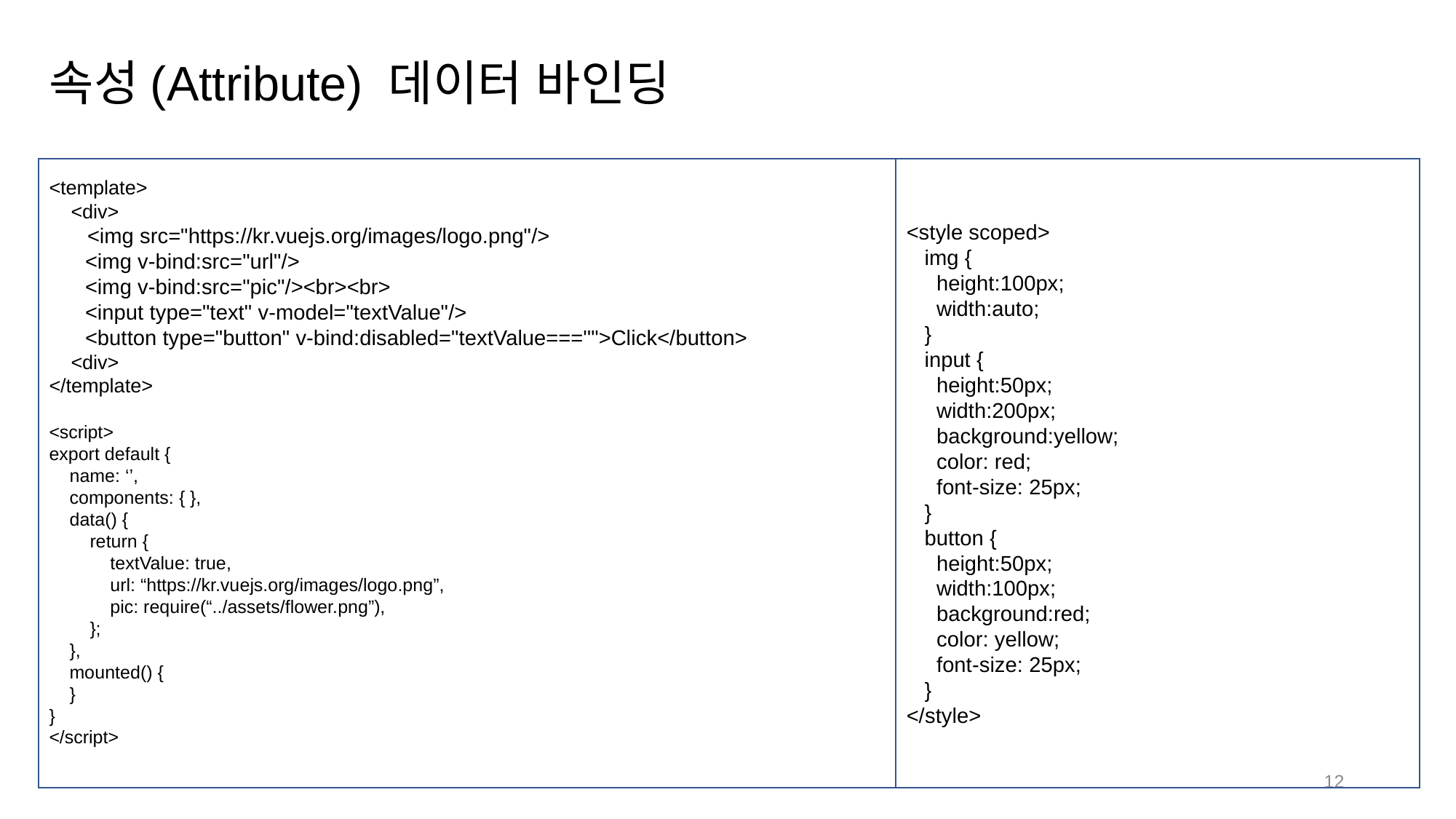

# 속성(Attribute) 데이터 바인딩

<style scoped>
   img {
     height:100px;
     width:auto;
   }
   input {
     height:50px;
     width:200px;
     background:yellow;
     color: red;
     font-size: 25px;
   }
   button {
     height:50px;
     width:100px;
     background:red;
     color: yellow;
     font-size: 25px;
   }
</style>

<template>
    <div>
       <img src="https://kr.vuejs.org/images/logo.png"/>
      <img v-bind:src="url"/>
      <img v-bind:src="pic"/><br><br>
      <input type="text" v-model="textValue"/>
      <button type="button" v-bind:disabled="textValue===''">Click</button>
    <div>
</template>

<script>
export default {
    name: ‘’,
    components: { },
    data() {
        return {
            textValue: true,
            url: “https://kr.vuejs.org/images/logo.png”,
            pic: require(“../assets/flower.png”),
        };
    },
    mounted() {
    }
}
</script>

12